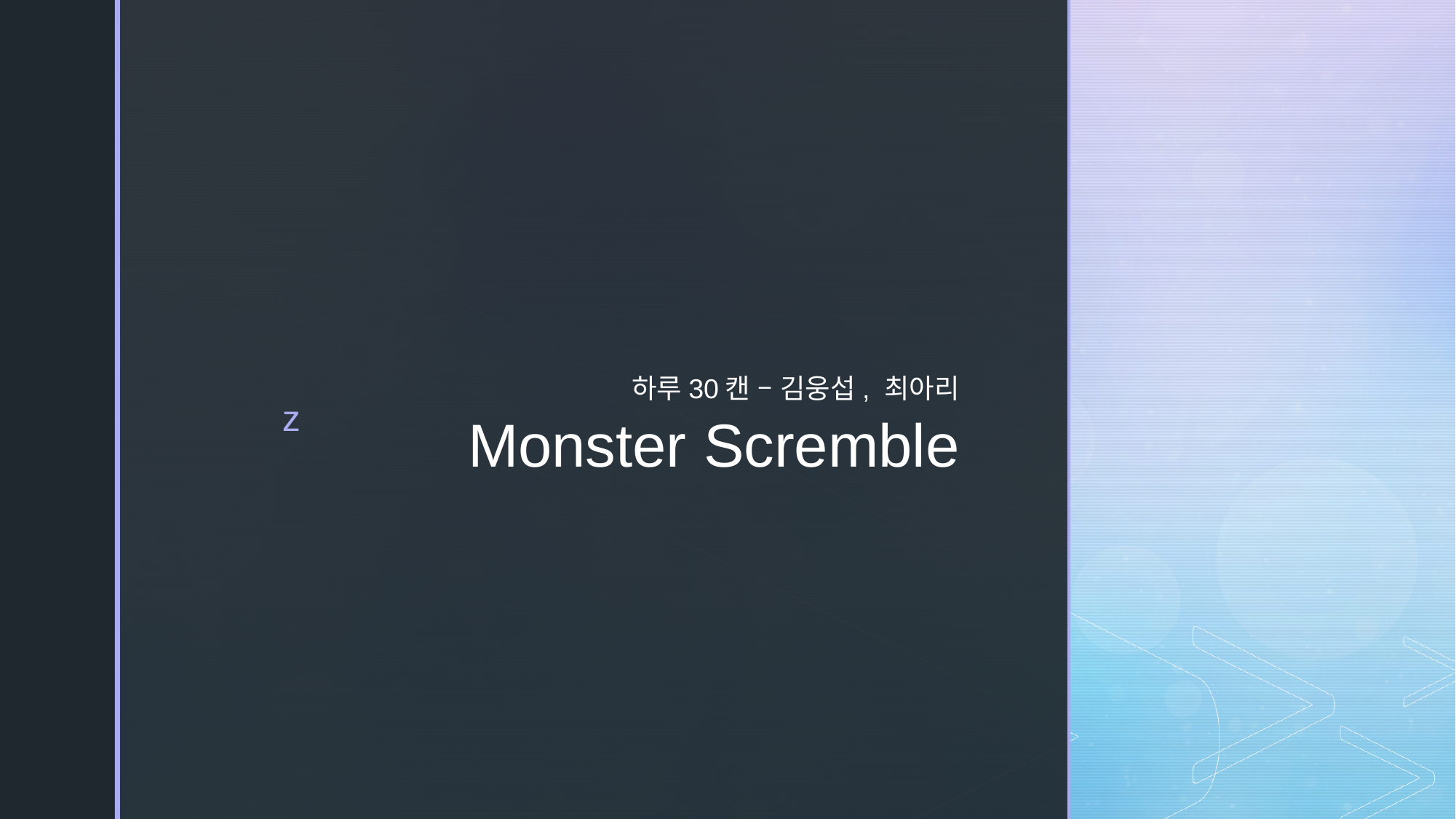

하루30캔 – 김웅섭, 최아리
# Monster Scremble